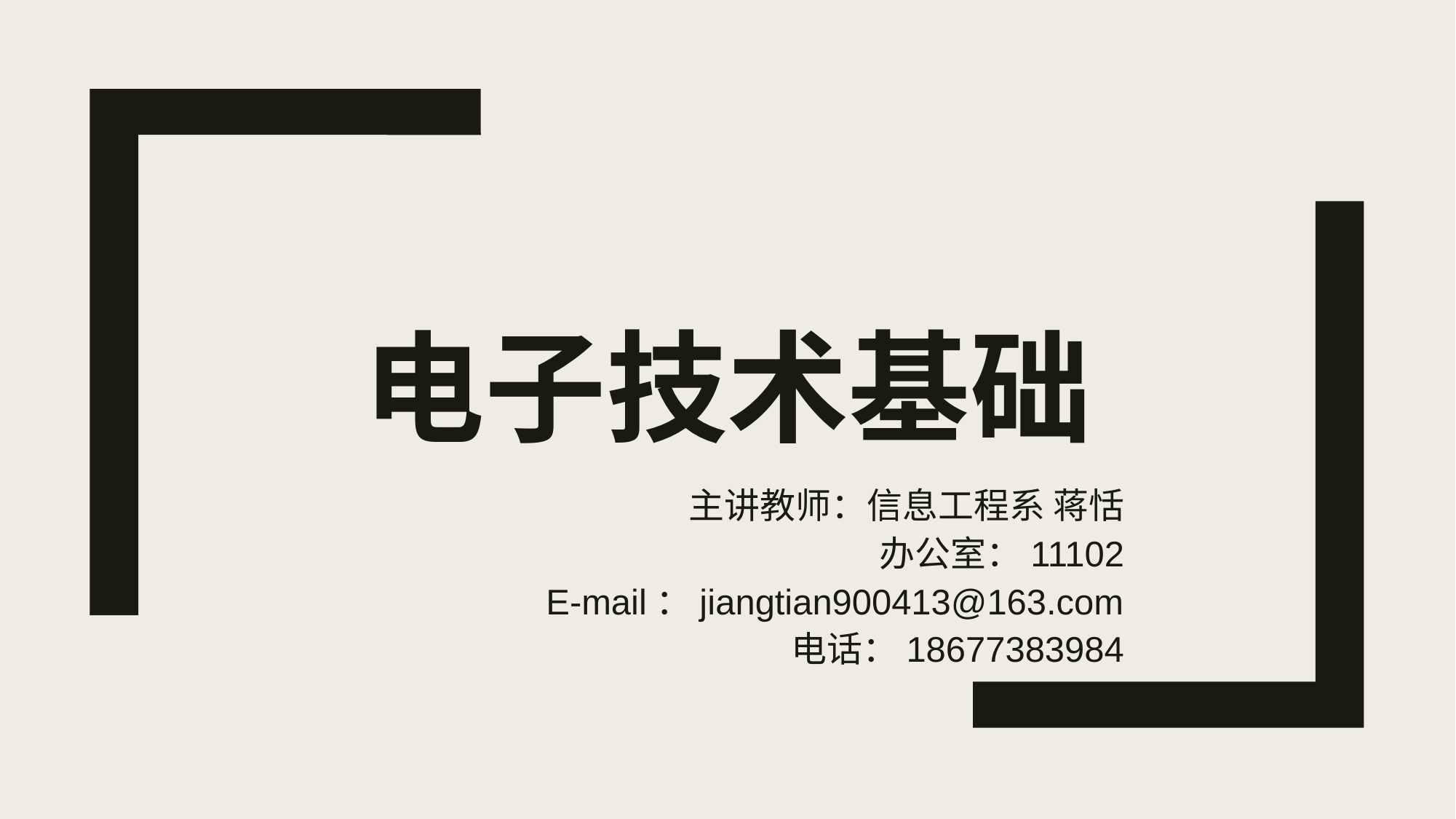

# 电子技术基础
主讲教师：信息工程系 蒋恬
办公室：11102
E-mail：jiangtian900413@163.com
电话：18677383984